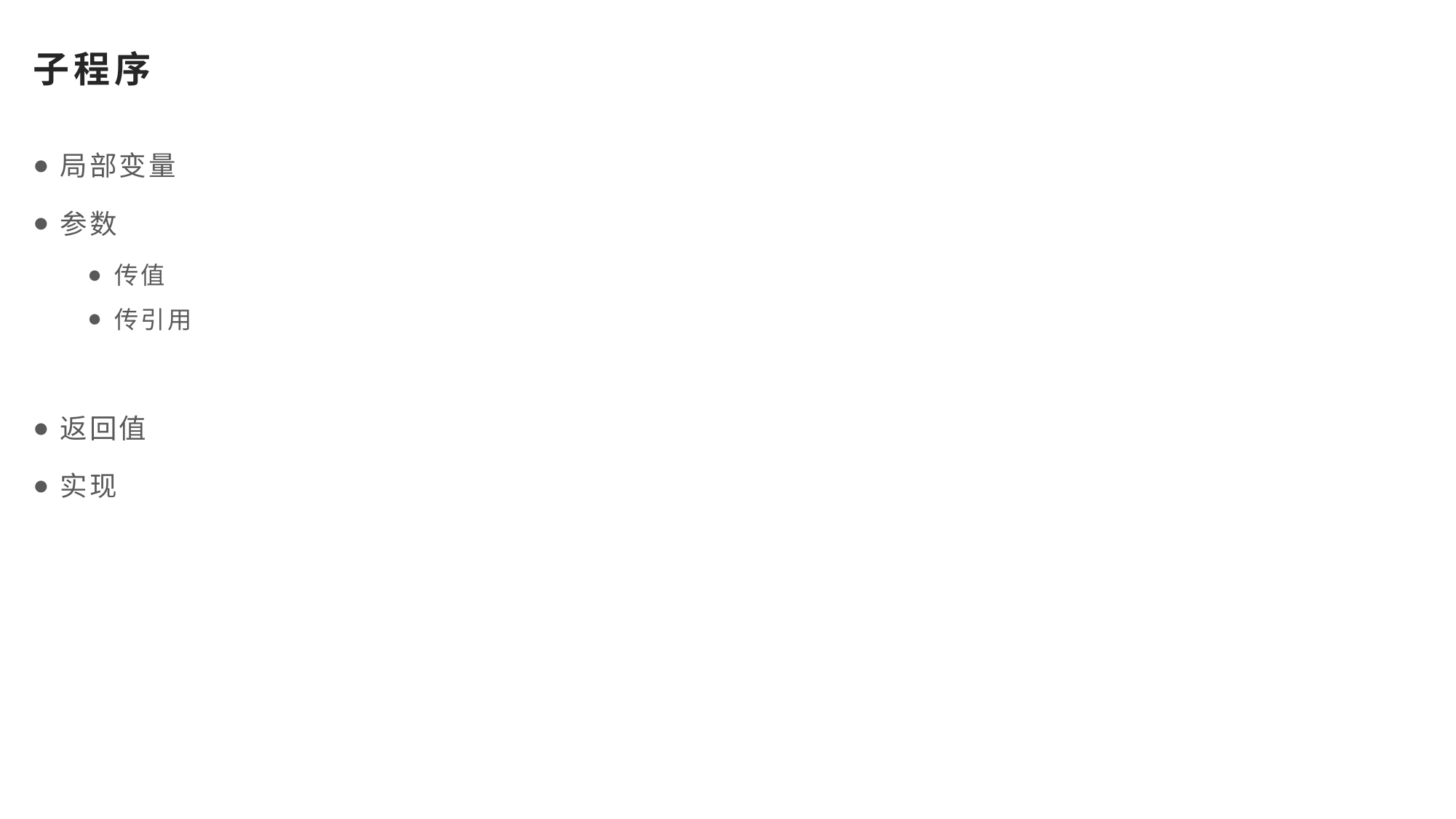

# 子程序
局部变量
参数
传值
传引用

返回值
实现